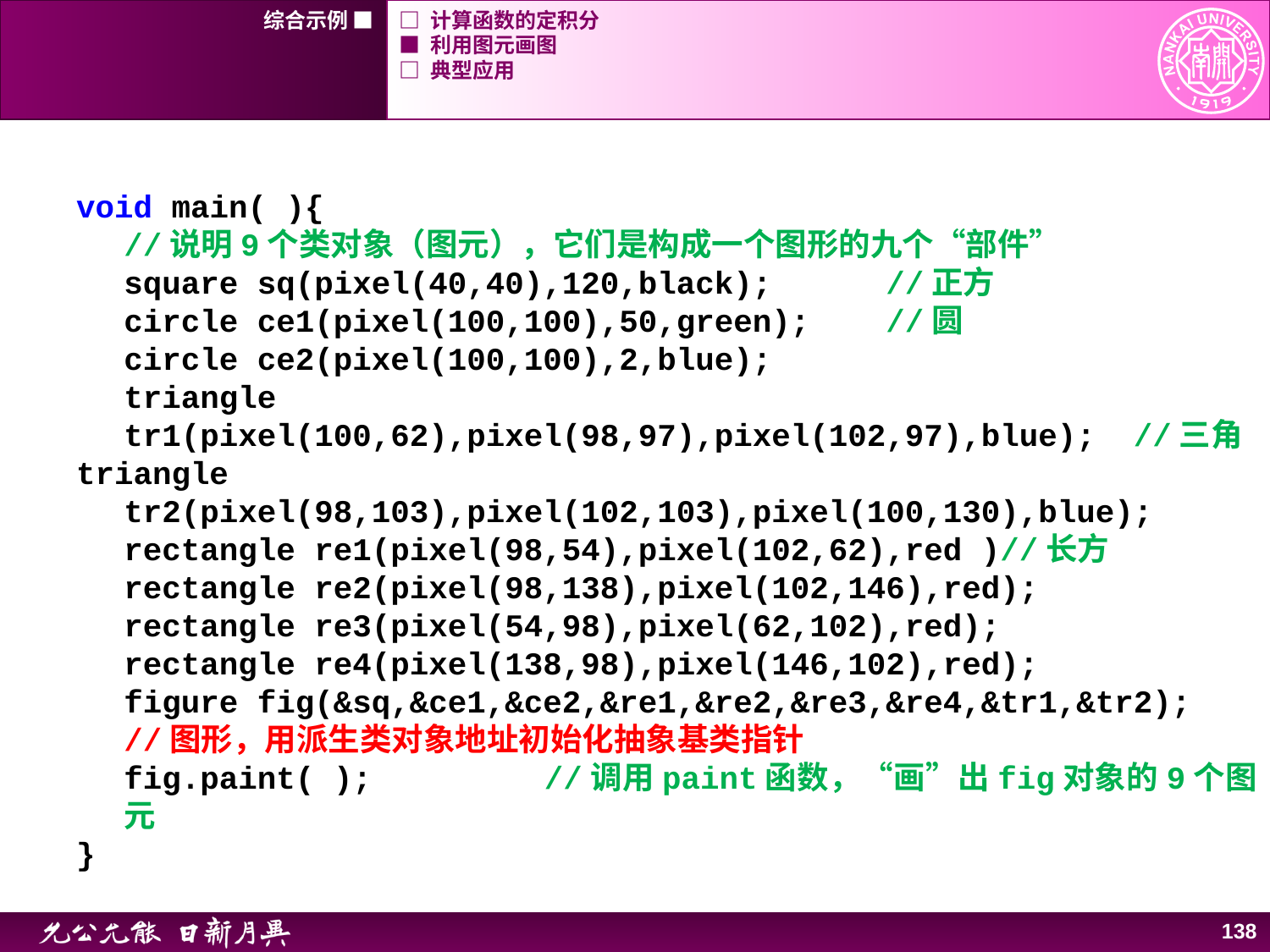

综合示例 ■
□ 计算函数的定积分

■ 利用图元画图

□ 典型应用

void main( ){
	//说明9个类对象（图元），它们是构成一个图形的九个“部件”
	square sq(pixel(40,40),120,black);	//正方
	circle ce1(pixel(100,100),50,green);    //圆
	circle ce2(pixel(100,100),2,blue);
	triangle tr1(pixel(100,62),pixel(98,97),pixel(102,97),blue);  //三角
triangle tr2(pixel(98,103),pixel(102,103),pixel(100,130),blue);
	rectangle re1(pixel(98,54),pixel(102,62),red )//长方
	rectangle re2(pixel(98,138),pixel(102,146),red);
	rectangle re3(pixel(54,98),pixel(62,102),red);
	rectangle re4(pixel(138,98),pixel(146,102),red);
	figure fig(&sq,&ce1,&ce2,&re1,&re2,&re3,&re4,&tr1,&tr2);
	//图形，用派生类对象地址初始化抽象基类指针
	fig.paint( ); 	  //调用paint函数，“画”出fig对象的9个图元
}

138